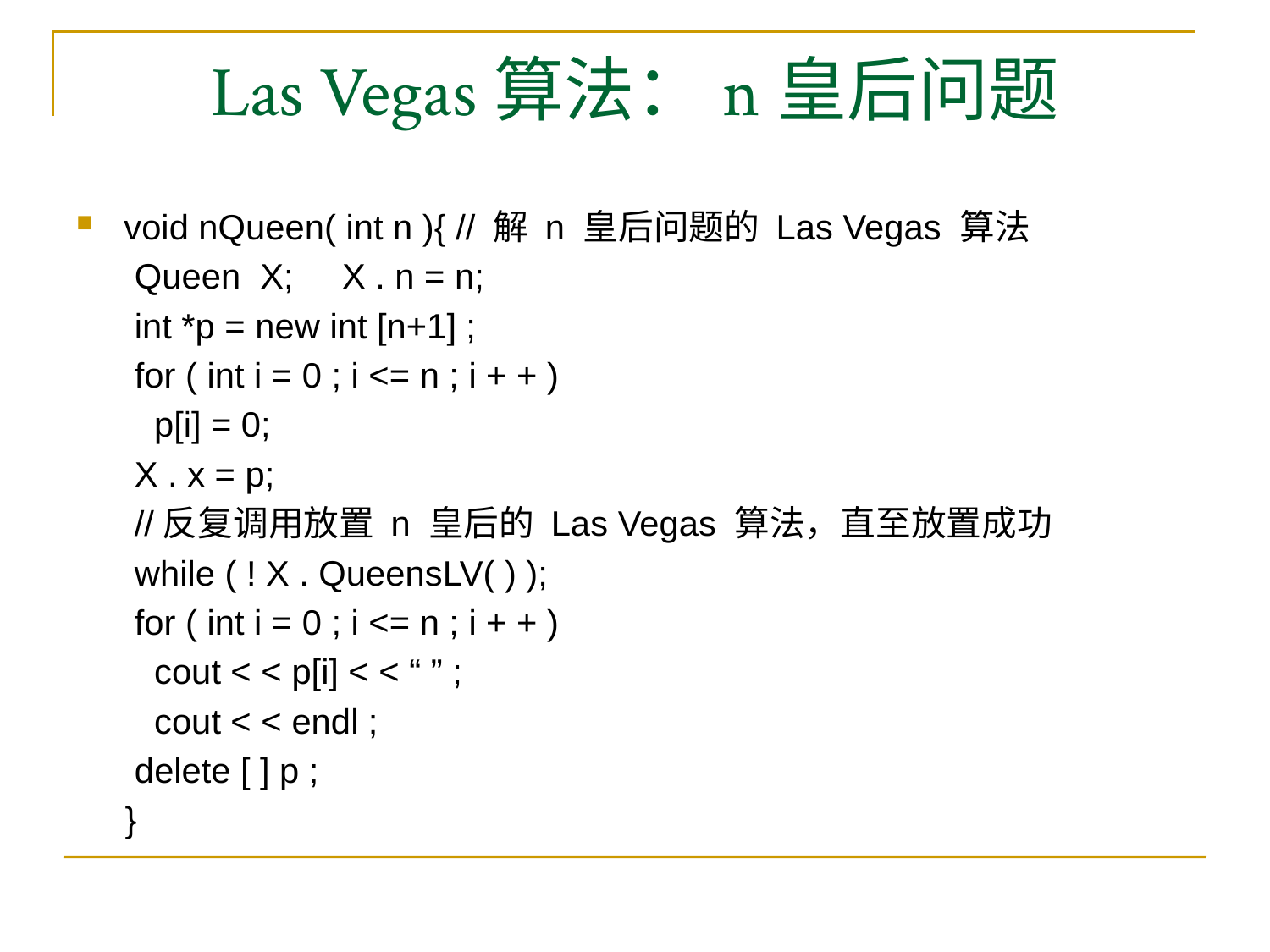

# Las Vegas算法：n皇后问题
void nQueen( int n ){ // 解 n 皇后问题的 Las Vegas 算法
      Queen  X;     X . n = n;
      int *p = new int [n+1] ;
      for ( int i = 0 ; i <= n ; i + + )
        p[i] = 0;
      X . x = p;
      //反复调用放置 n 皇后的 Las Vegas 算法，直至放置成功
      while ( ! X . QueensLV( ) );
      for ( int i = 0 ; i <= n ; i + + )
        cout < < p[i] < < “ ” ;
        cout < < endl ;
      delete [ ] p ;
     }